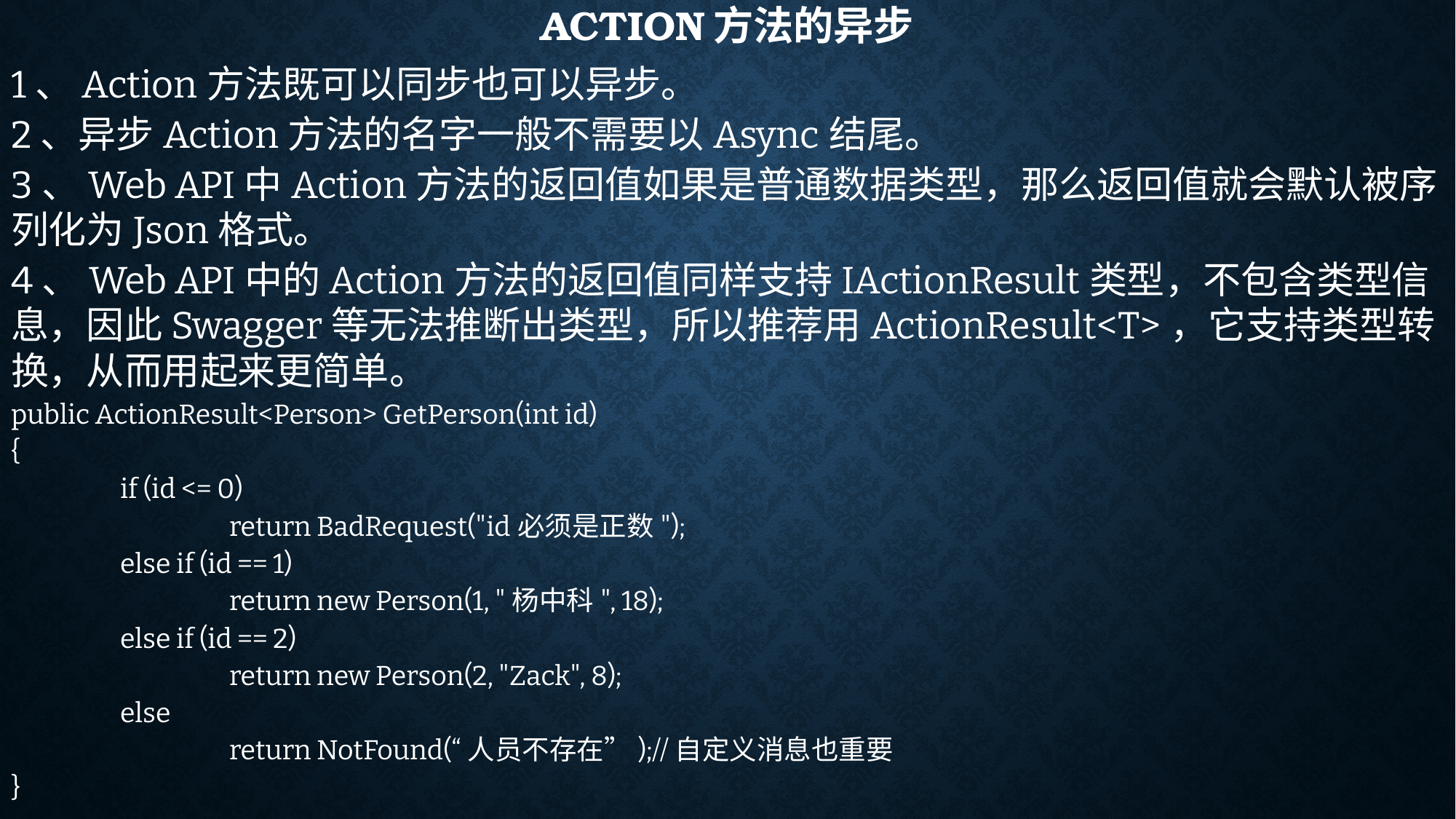

# Action方法的异步
1、Action方法既可以同步也可以异步。
2、异步Action方法的名字一般不需要以Async结尾。
3、Web API中Action方法的返回值如果是普通数据类型，那么返回值就会默认被序列化为Json格式。
4、Web API中的Action方法的返回值同样支持IActionResult类型，不包含类型信息，因此Swagger等无法推断出类型，所以推荐用ActionResult<T>，它支持类型转换，从而用起来更简单。
public ActionResult<Person> GetPerson(int id)
{
	if (id <= 0)
		return BadRequest("id必须是正数");
	else if (id == 1)
		return new Person(1, "杨中科", 18);
	else if (id == 2)
		return new Person(2, "Zack", 8);
	else
		return NotFound(“人员不存在”);//自定义消息也重要
}